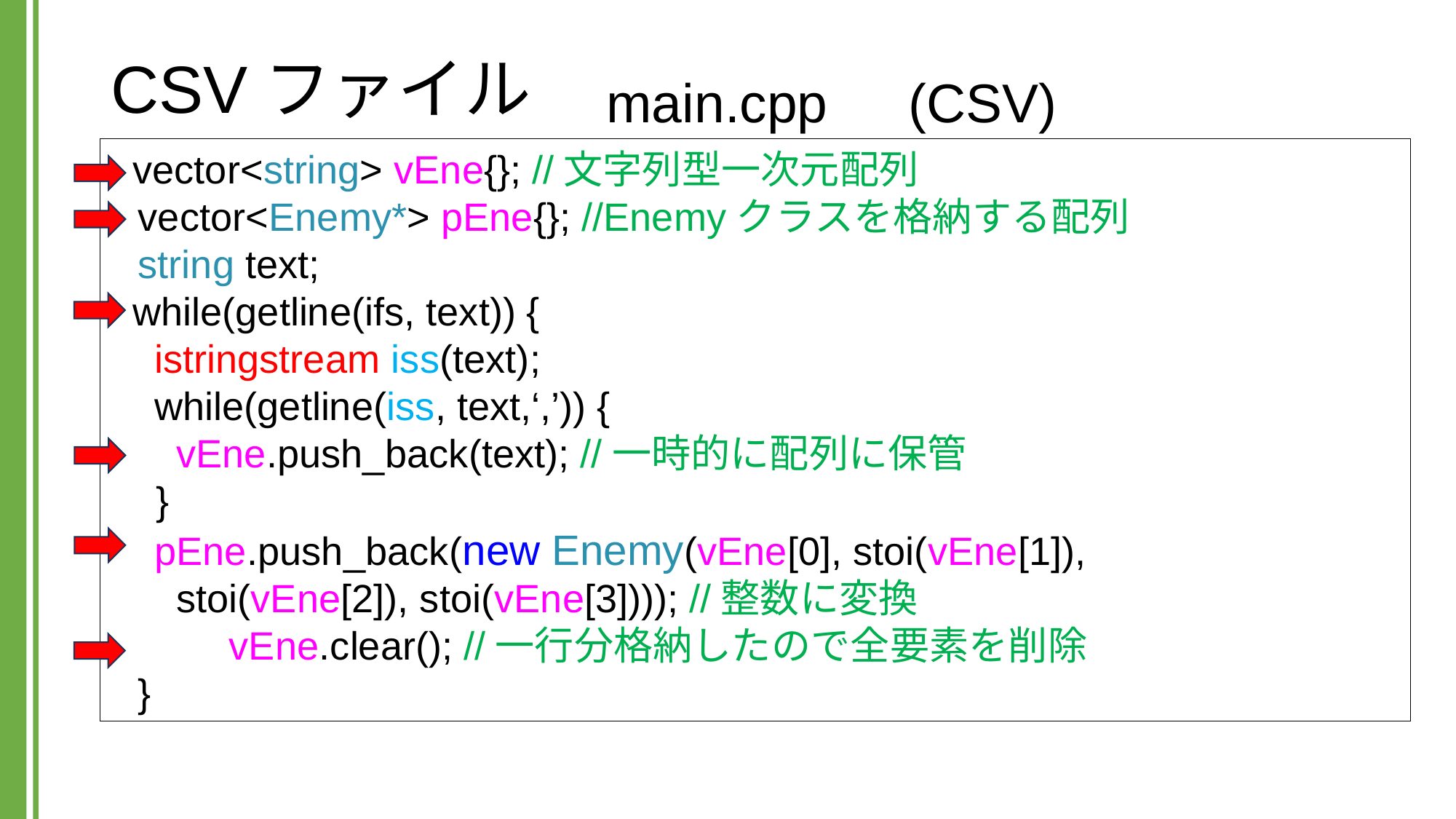

# CSVファイル
                　　　　　main.cpp　(CSV)

  vector<string> vEne{}; //文字列型一次元配列
  vector<Enemy*> pEne{}; //Enemyクラスを格納する配列
  string text;
  while(getline(ifs, text)) {
    istringstream iss(text);
    while(getline(iss, text,‘,’)) {
      vEne.push_back(text); //一時的に配列に保管
    }
    pEne.push_back(new Enemy(vEne[0], stoi(vEne[1]),
      stoi(vEne[2]), stoi(vEne[3]))); //整数に変換
     vEne.clear(); //一行分格納したので全要素を削除
  }